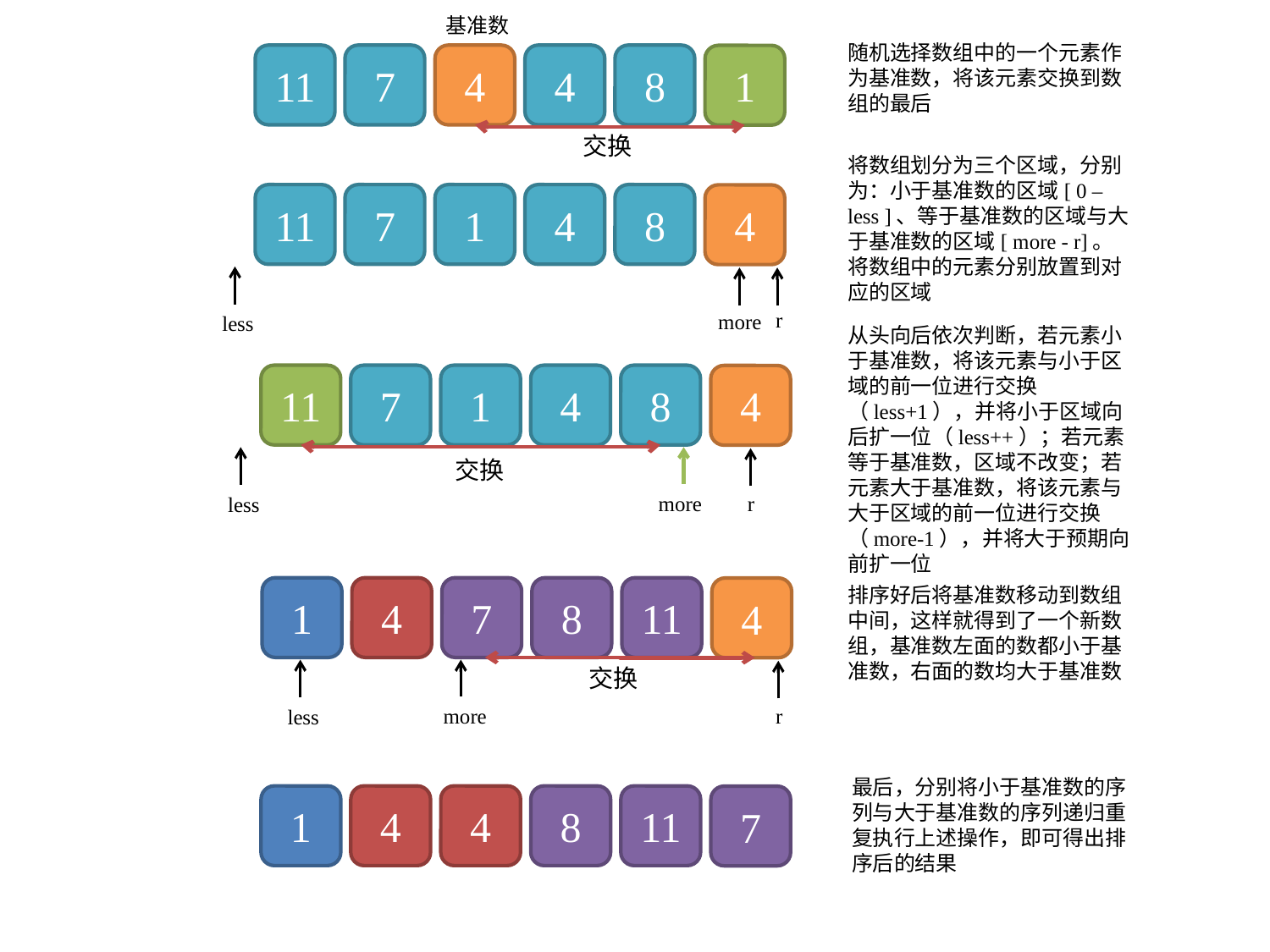

基准数
随机选择数组中的一个元素作为基准数，将该元素交换到数组的最后
11
7
4
4
8
1
交换
将数组划分为三个区域，分别为：小于基准数的区域[ 0 – less ]、等于基准数的区域与大于基准数的区域[ more - r]。将数组中的元素分别放置到对应的区域
11
7
1
4
8
4
r
more
less
从头向后依次判断，若元素小于基准数，将该元素与小于区域的前一位进行交换（less+1），并将小于区域向后扩一位（less++）；若元素等于基准数，区域不改变；若元素大于基准数，将该元素与大于区域的前一位进行交换（more-1），并将大于预期向前扩一位
11
7
1
4
8
4
交换
r
more
less
排序好后将基准数移动到数组中间，这样就得到了一个新数组，基准数左面的数都小于基准数，右面的数均大于基准数
1
4
7
8
11
4
交换
r
more
less
最后，分别将小于基准数的序列与大于基准数的序列递归重复执行上述操作，即可得出排序后的结果
1
4
4
8
11
7